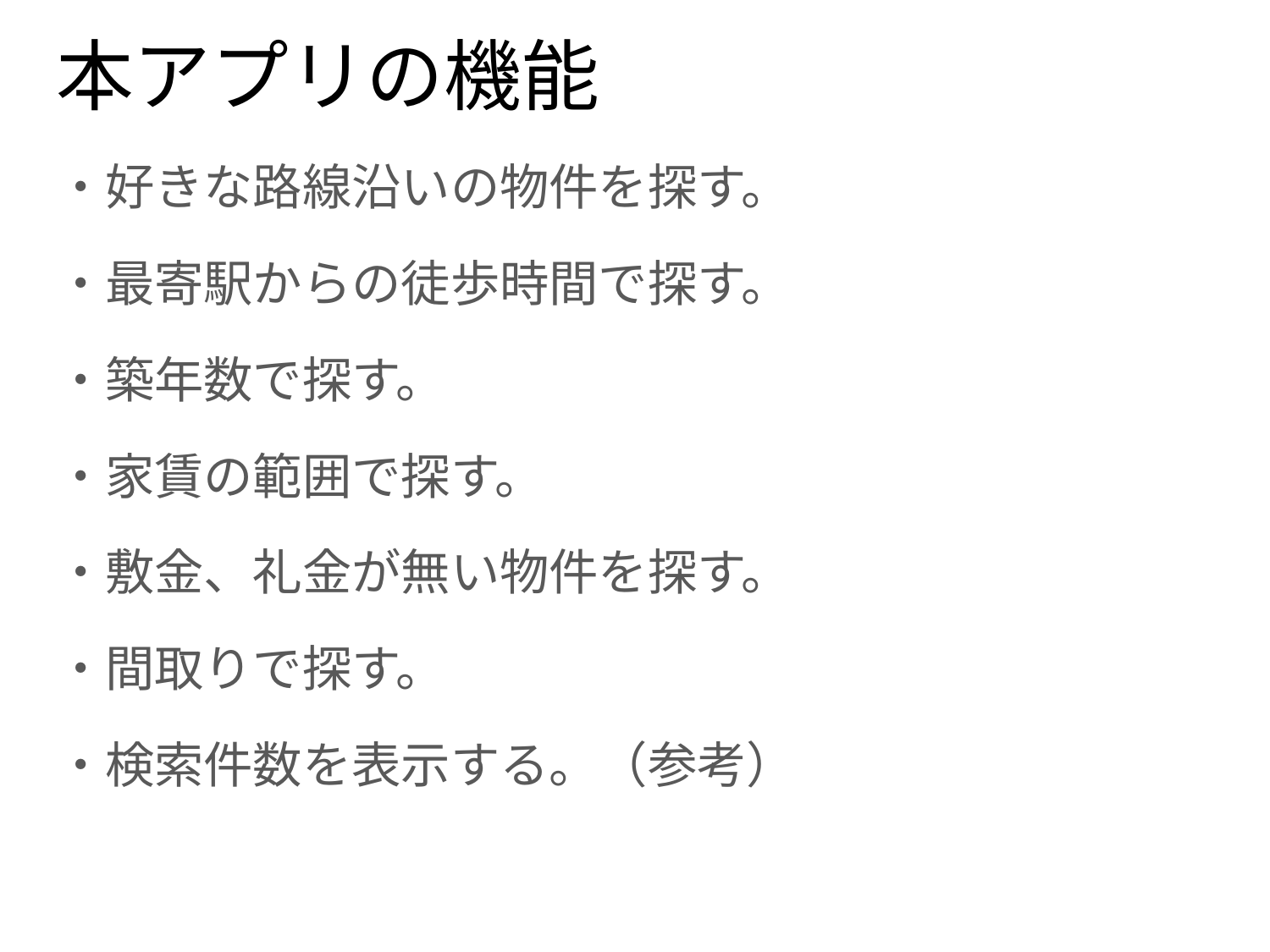

# 本アプリの機能
・好きな路線沿いの物件を探す。
・最寄駅からの徒歩時間で探す。
・築年数で探す。
・家賃の範囲で探す。
・敷金、礼金が無い物件を探す。
・間取りで探す。
・検索件数を表示する。（参考）